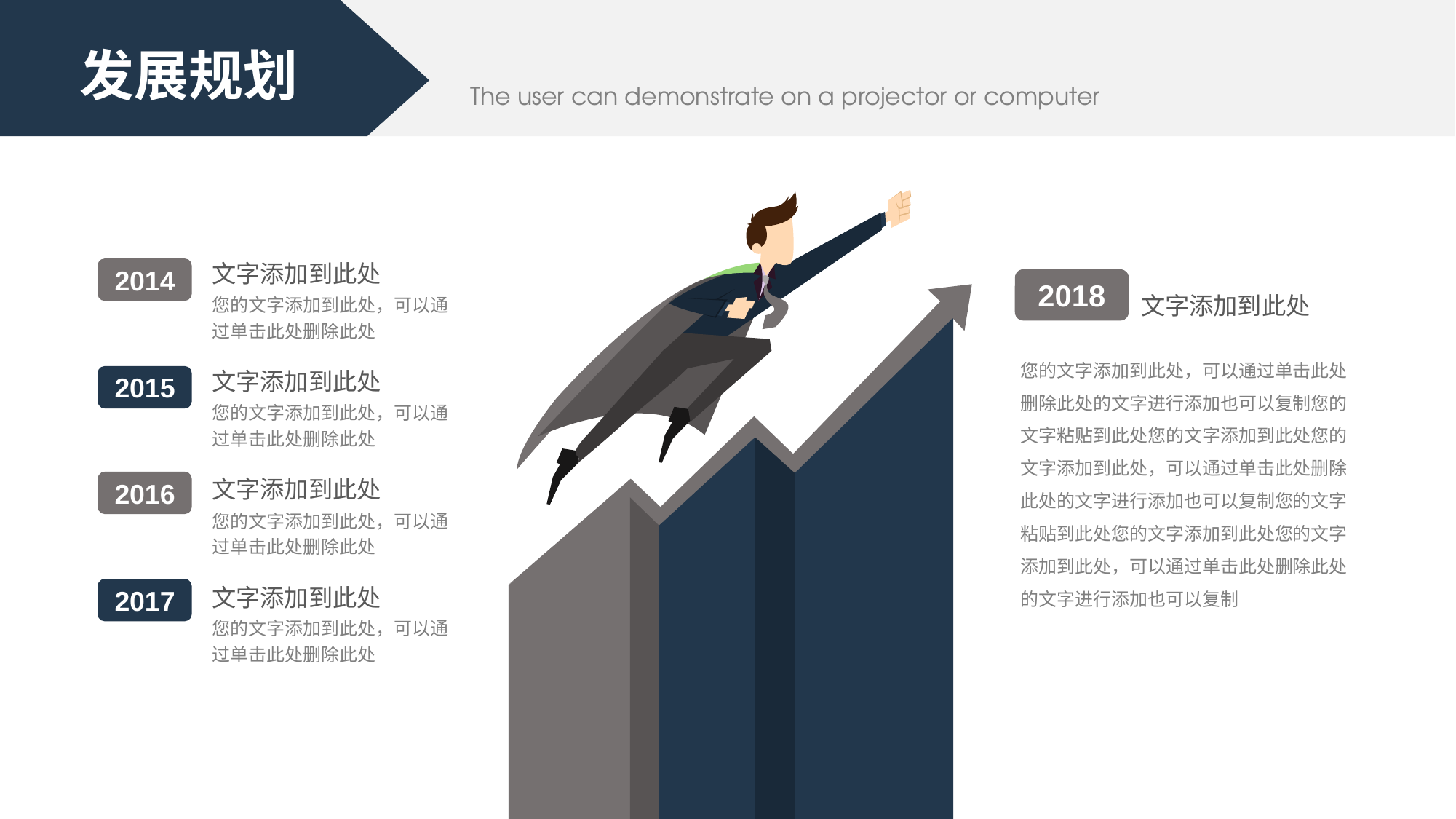

发展规划
The user can demonstrate on a projector or computer

文字添加到此处
您的文字添加到此处，可以通过单击此处删除此处
2014
文字添加到此处
您的文字添加到此处，可以通过单击此处删除此处
2015
文字添加到此处
您的文字添加到此处，可以通过单击此处删除此处
2016
文字添加到此处
您的文字添加到此处，可以通过单击此处删除此处
2017
2018
文字添加到此处
您的文字添加到此处，可以通过单击此处删除此处的文字进行添加也可以复制您的文字粘贴到此处您的文字添加到此处您的文字添加到此处，可以通过单击此处删除此处的文字进行添加也可以复制您的文字粘贴到此处您的文字添加到此处您的文字添加到此处，可以通过单击此处删除此处的文字进行添加也可以复制